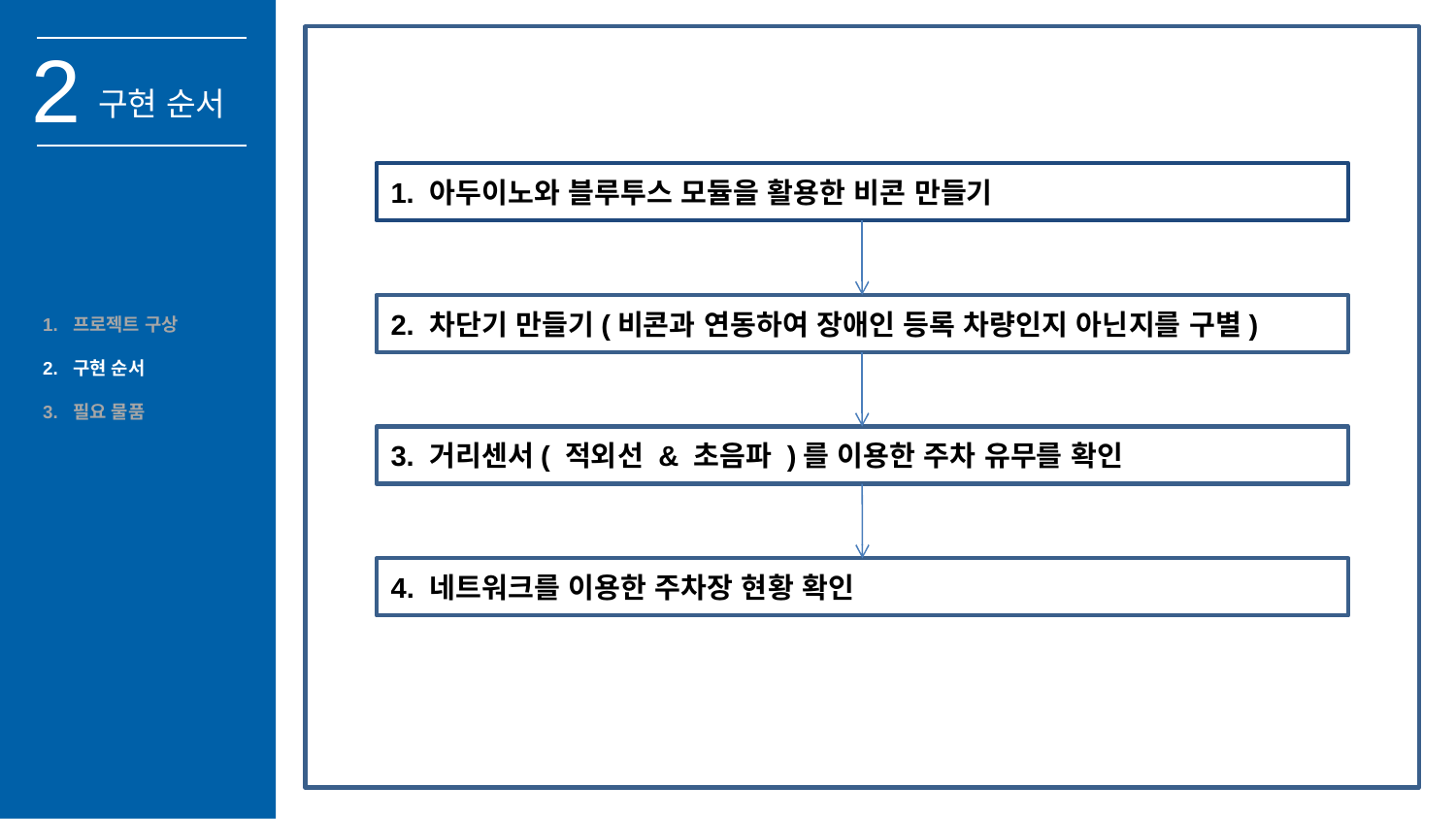

2

구현 순서
1. 아두이노와 블루투스 모듈을 활용한 비콘 만들기
2. 차단기 만들기(비콘과 연동하여 장애인 등록 차량인지 아닌지를 구별)
1.  프로젝트 구상
2.  구현 순서
3.  필요 물품
3. 거리센서( 적외선 & 초음파 )를 이용한 주차 유무를 확인
4. 네트워크를 이용한 주차장 현황 확인